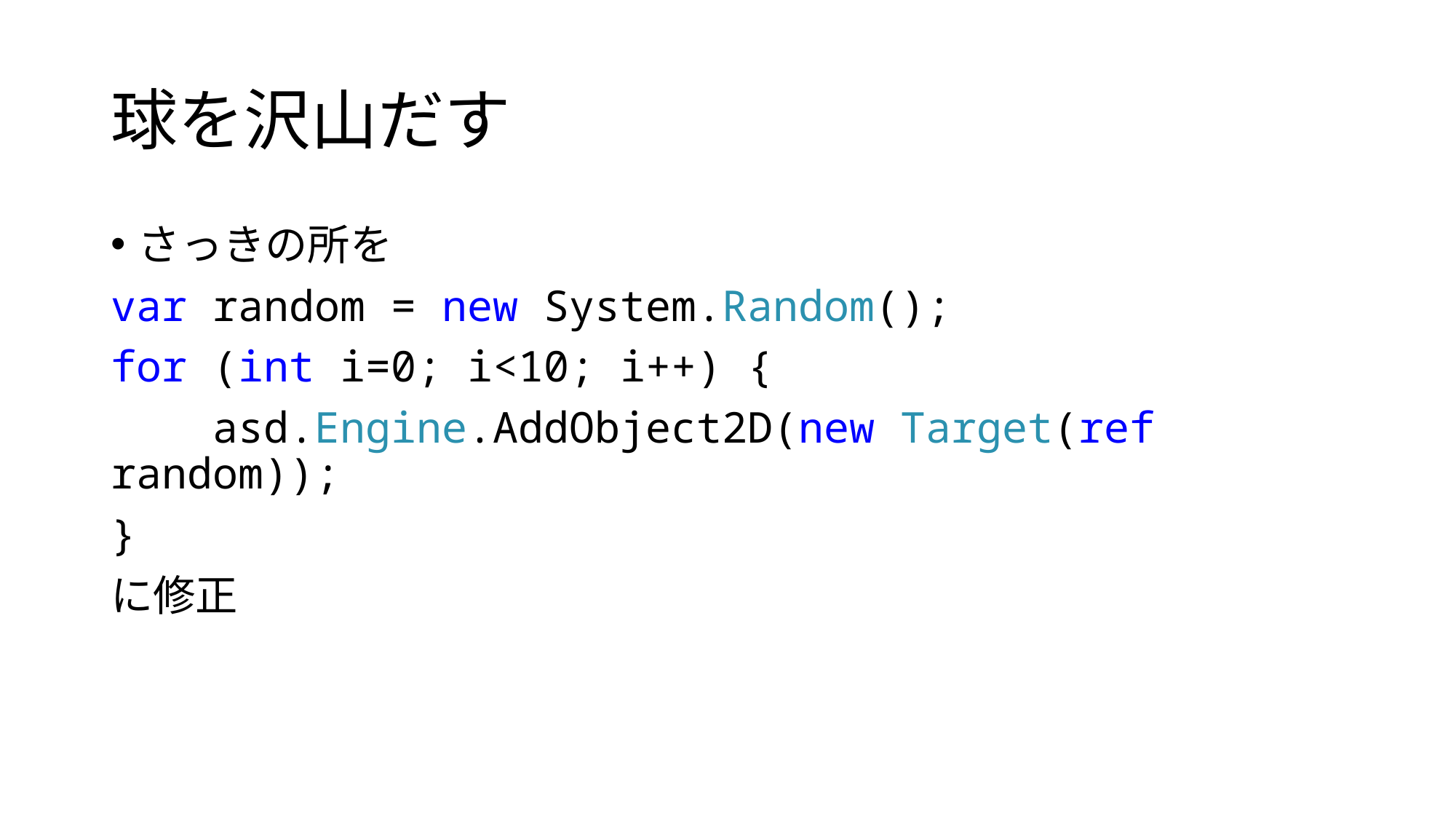

# 球を沢山だす
さっきの所を
var random = new System.Random();
for (int i=0; i<10; i++) {
    asd.Engine.AddObject2D(new Target(ref random));
}
に修正